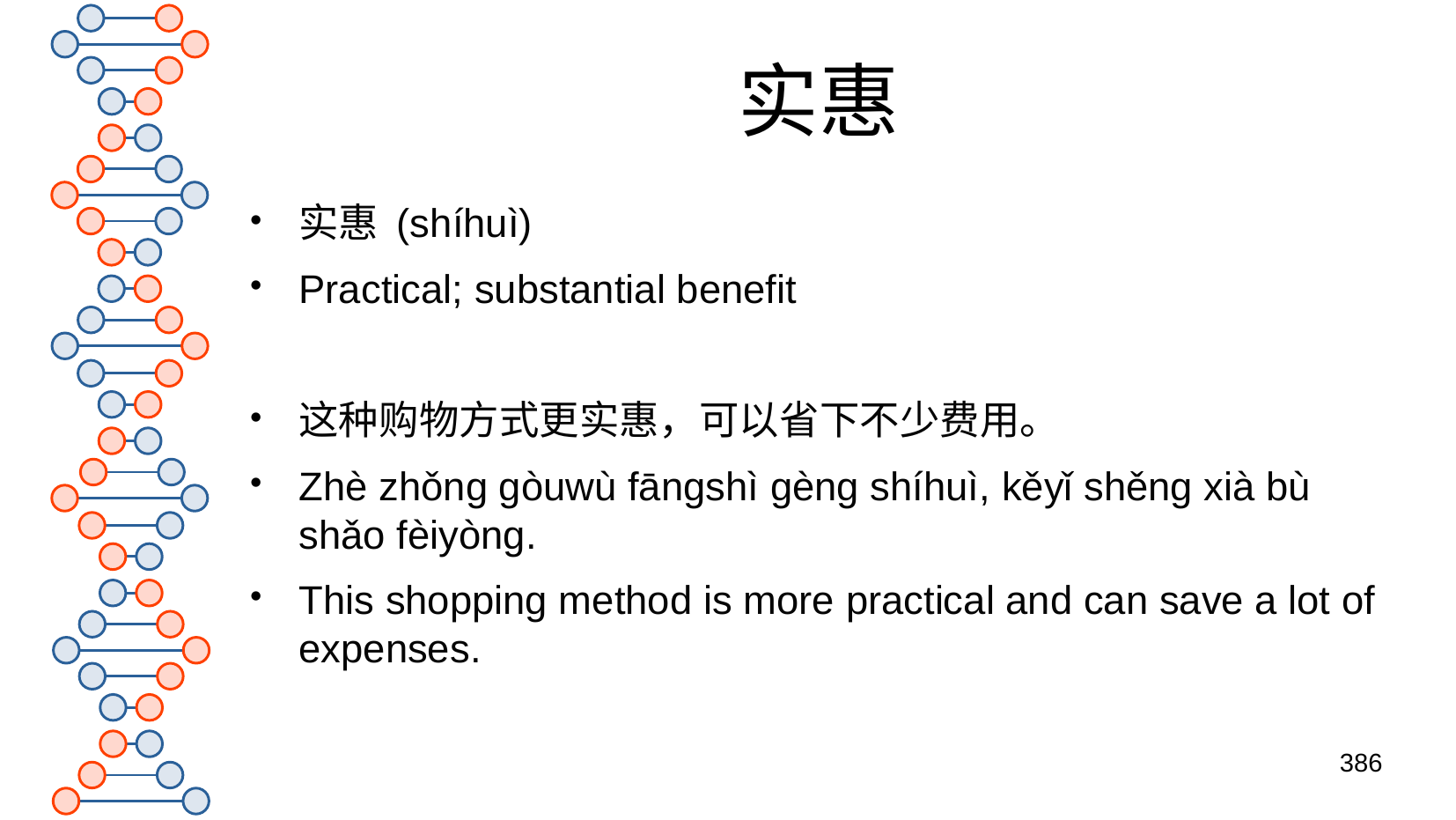

# 实惠
实惠 (shíhuì)
Practical; substantial benefit

这种购物方式更实惠，可以省下不少费用。
Zhè zhǒng gòuwù fāngshì gèng shíhuì, kěyǐ shěng xià bù shǎo fèiyòng.
This shopping method is more practical and can save a lot of expenses.

386